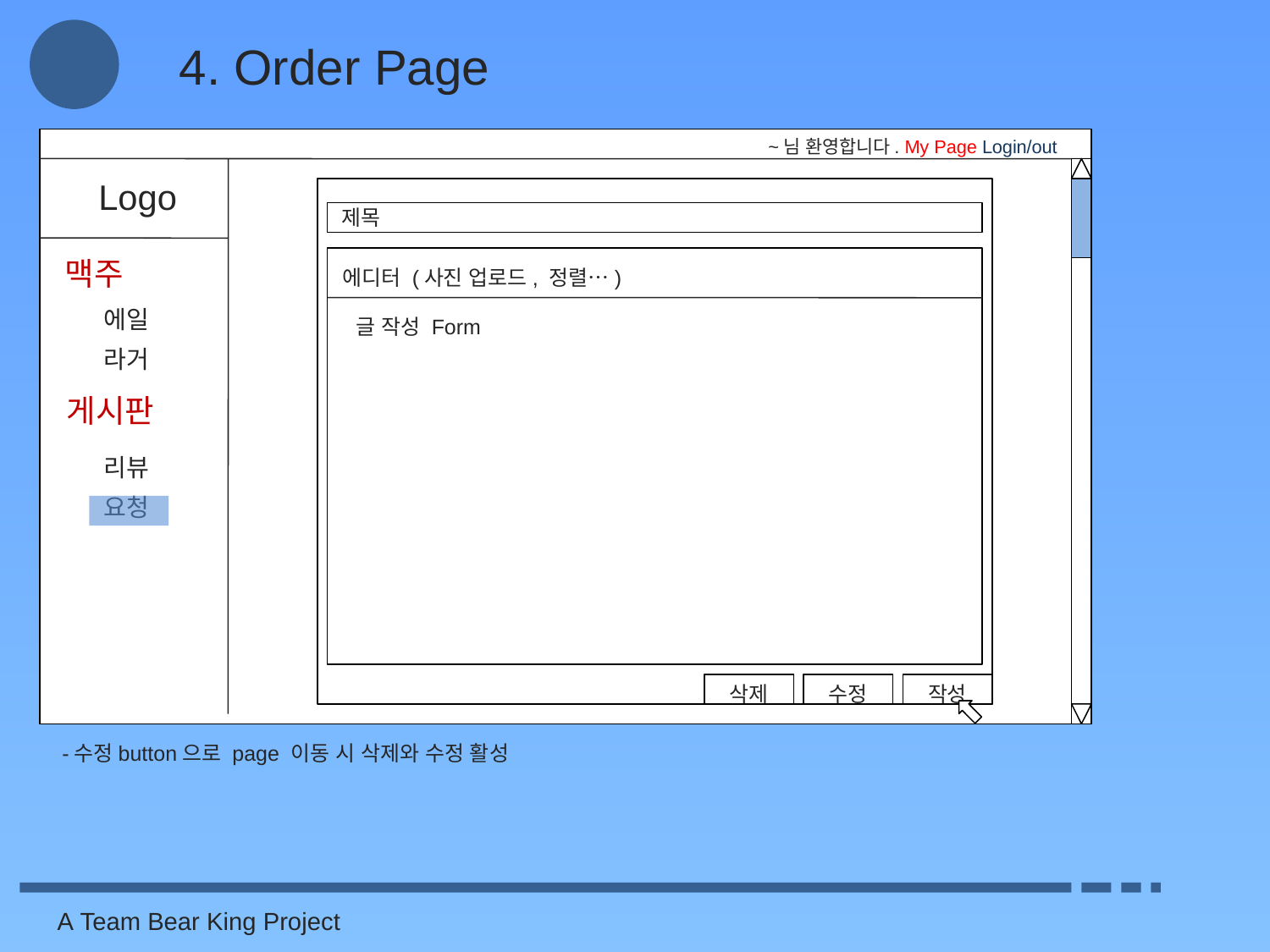

4. Order Page

Logo
~님 환영합니다. My Page Login/out

제목

맥주

에디터 (사진 업로드, 정렬…)
에일
글 작성 Form
라거
게시판
리뷰
요청

삭제

수정

작성

-수정button으로 page 이동 시 삭제와 수정 활성

A Team Bear King Project